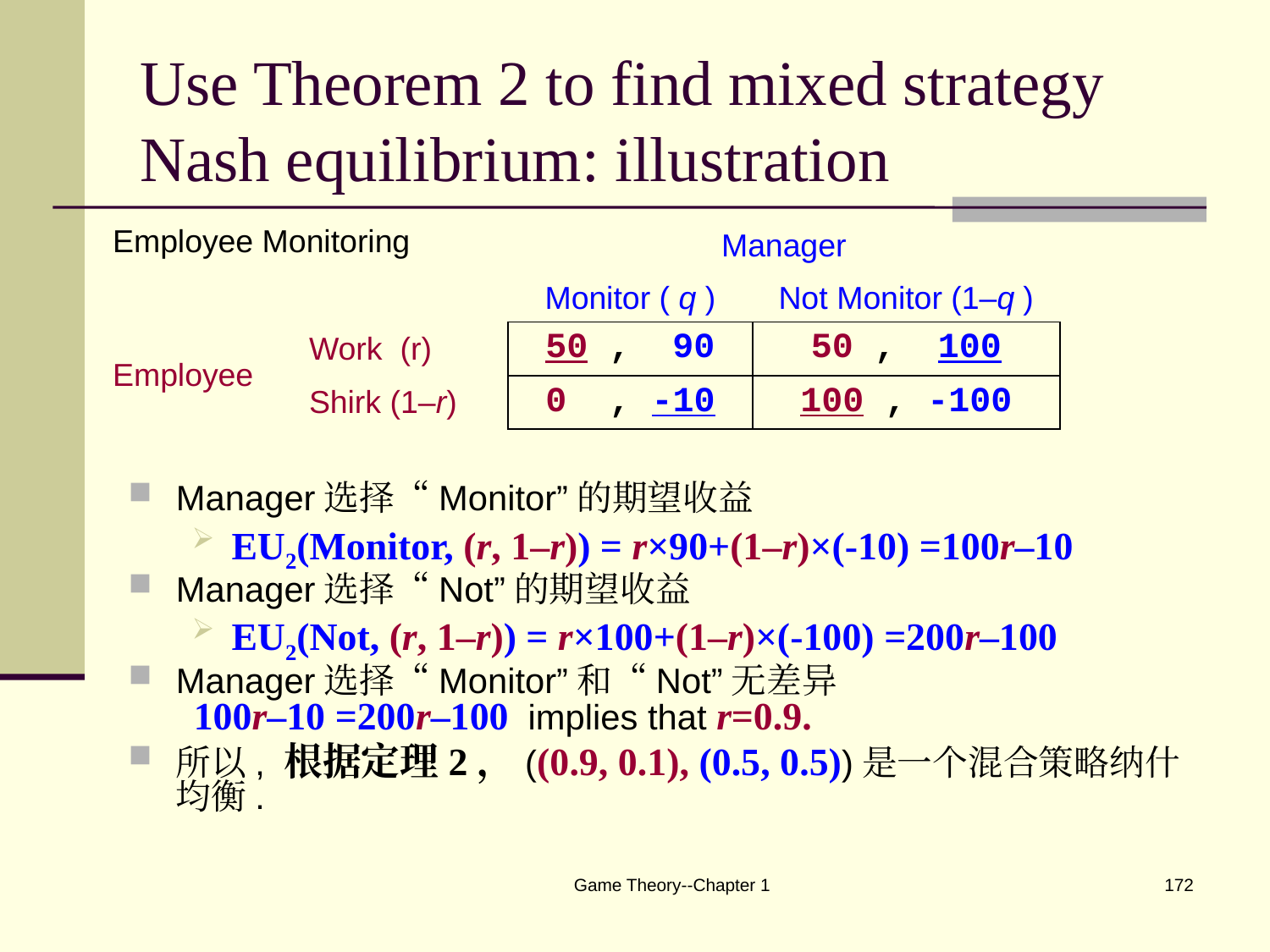

# Use Theorem 2 to find mixed strategy Nash equilibrium: illustration
| Employee Monitoring |  | Manager |  |
| --- | --- | --- | --- |
|  |  | Monitor ( q ) | Not Monitor (1–q ) |
| Employee | Work (r) | 50 , 90 | 50 , 100 |
|  | Shirk (1–r) | 0 , -10 | 100 , -100 |
Manager选择“Monitor”的期望收益
EU2(Monitor, (r, 1–r)) = r×90+(1–r)×(-10) =100r–10
Manager选择“Not”的期望收益
EU2(Not, (r, 1–r)) = r×100+(1–r)×(-100) =200r–100
Manager选择“Monitor”和“Not”无差异
 100r–10 =200r–100  implies that r=0.9.
所以, 根据定理2，((0.9, 0.1), (0.5, 0.5))是一个混合策略纳什均衡.
Game Theory--Chapter 1
172